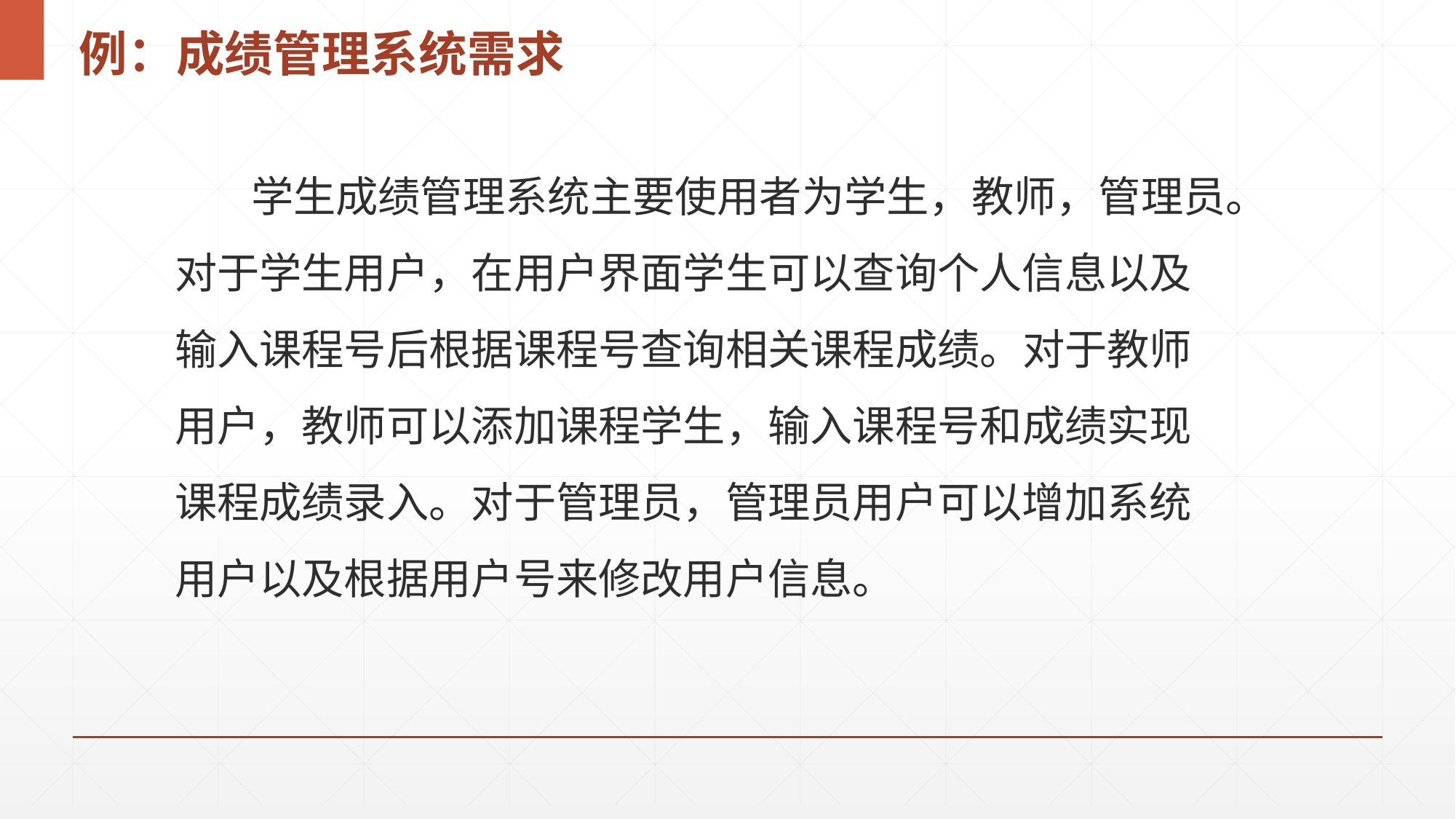

# 例：成绩管理系统需求
       学生成绩管理系统主要使用者为学生，教师，管理员。对于学生用户，在用户界面学生可以查询个人信息以及输入课程号后根据课程号查询相关课程成绩。对于教师用户，教师可以添加课程学生，输入课程号和成绩实现课程成绩录入。对于管理员，管理员用户可以增加系统用户以及根据用户号来修改用户信息。